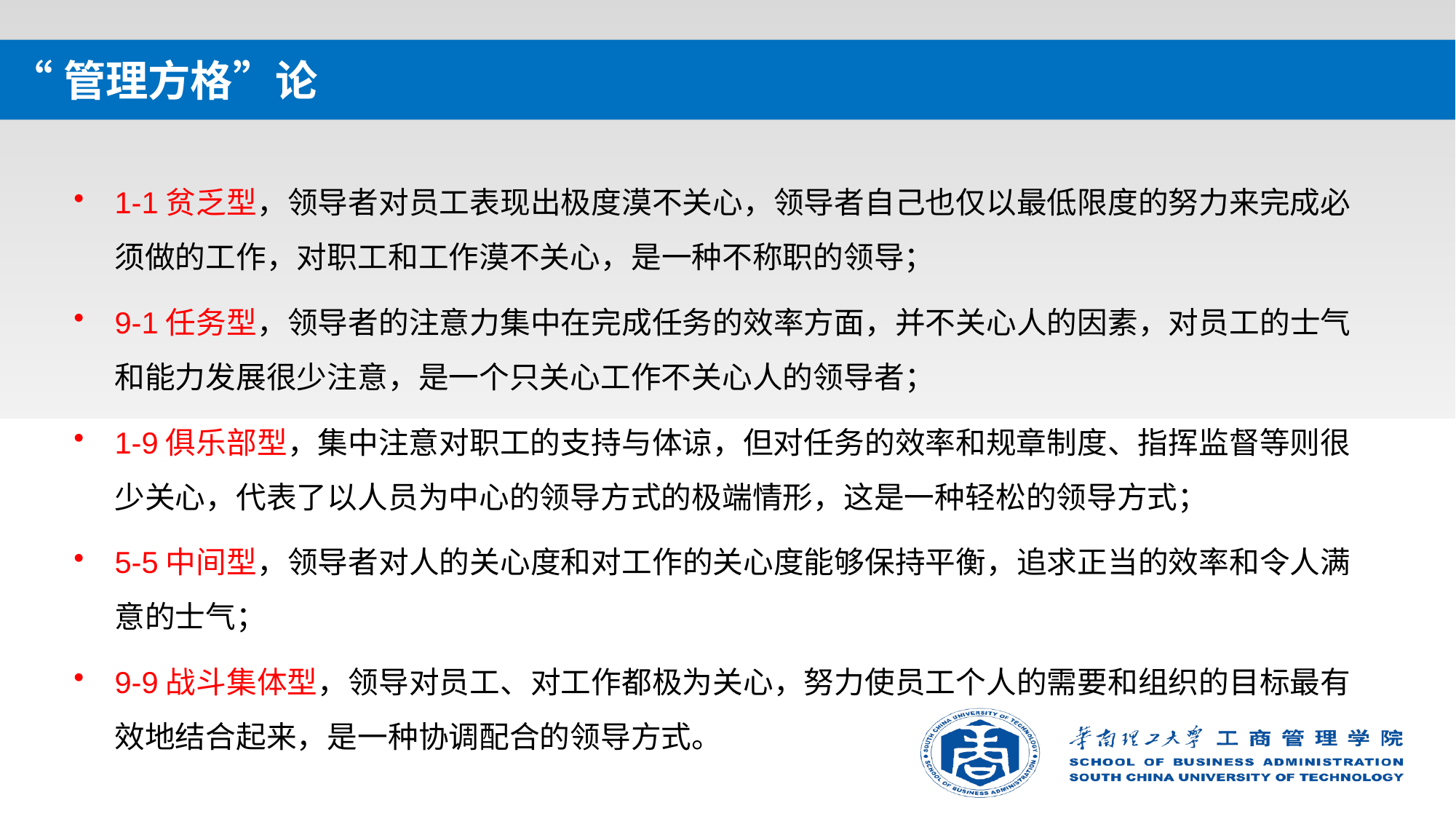

# “管理方格”论
1-1贫乏型，领导者对员工表现出极度漠不关心，领导者自己也仅以最低限度的努力来完成必须做的工作，对职工和工作漠不关心，是一种不称职的领导；
9-1任务型，领导者的注意力集中在完成任务的效率方面，并不关心人的因素，对员工的士气和能力发展很少注意，是一个只关心工作不关心人的领导者；
1-9俱乐部型，集中注意对职工的支持与体谅，但对任务的效率和规章制度、指挥监督等则很少关心，代表了以人员为中心的领导方式的极端情形，这是一种轻松的领导方式；
5-5中间型，领导者对人的关心度和对工作的关心度能够保持平衡，追求正当的效率和令人满意的士气；
9-9战斗集体型，领导对员工、对工作都极为关心，努力使员工个人的需要和组织的目标最有效地结合起来，是一种协调配合的领导方式。